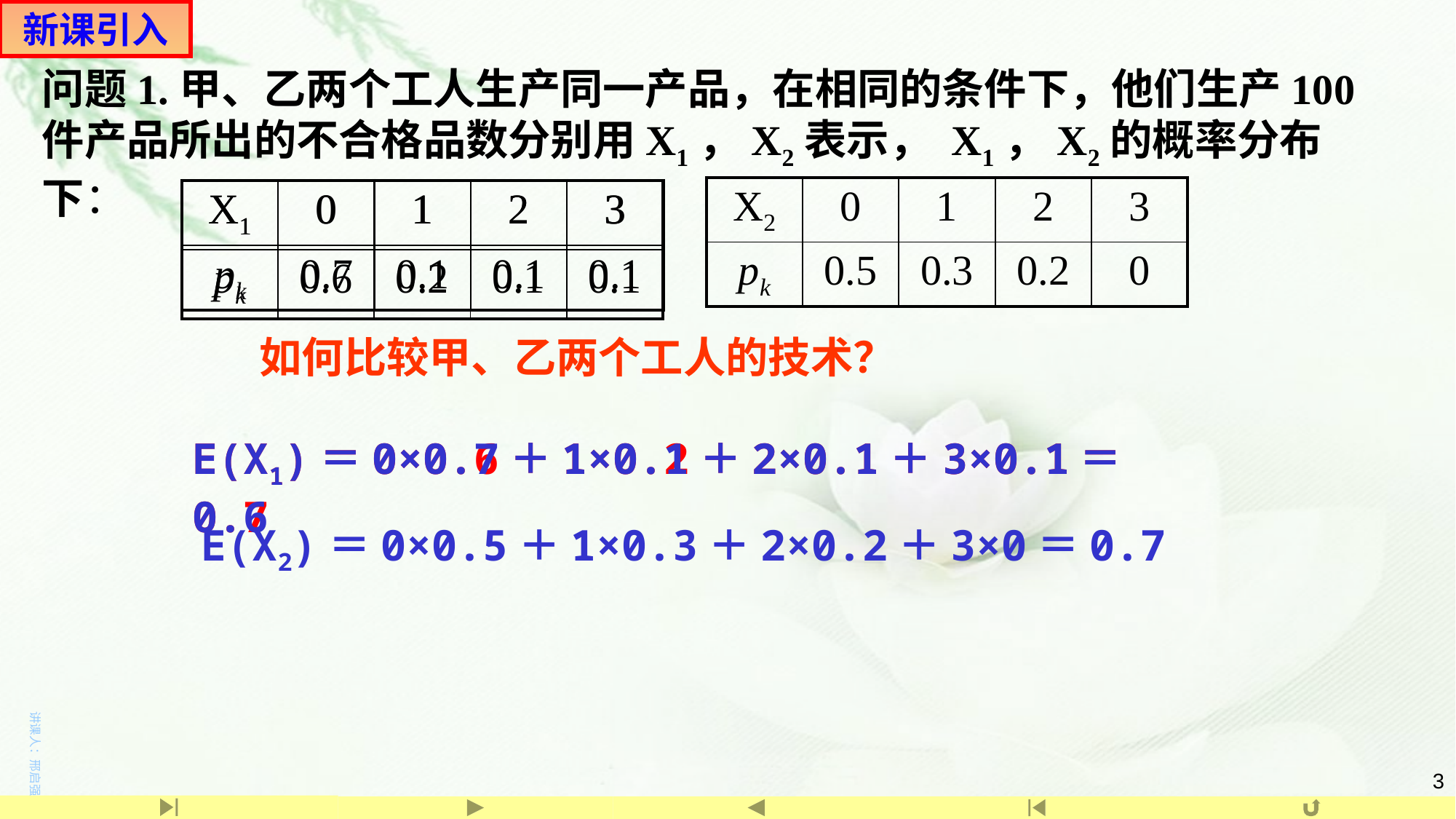

新课引入
问题1.甲、乙两个工人生产同一产品，在相同的条件下，他们生产100件产品所出的不合格品数分别用X1，X2表示， X1，X2的概率分布下：
| X2 | 0 | 1 | 2 | 3 |
| --- | --- | --- | --- | --- |
| pk | 0.5 | 0.3 | 0.2 | 0 |
| X1 | 0 | 1 | 2 | 3 |
| --- | --- | --- | --- | --- |
| pk | 0.7 | 0.1 | 0.1 | 0.1 |
| X1 | 0 | 1 | 2 | 3 |
| --- | --- | --- | --- | --- |
| pk | 0.6 | 0.2 | 0.1 | 0.1 |
如何比较甲、乙两个工人的技术？
E(X1)＝0×0.7＋1×0.1＋2×0.1＋3×0.1＝0.6
E(X1)＝0×0.6＋1×0.2＋2×0.1＋3×0.1＝0.7
E(X2)＝0×0.5＋1×0.3＋2×0.2＋3×0＝0.7